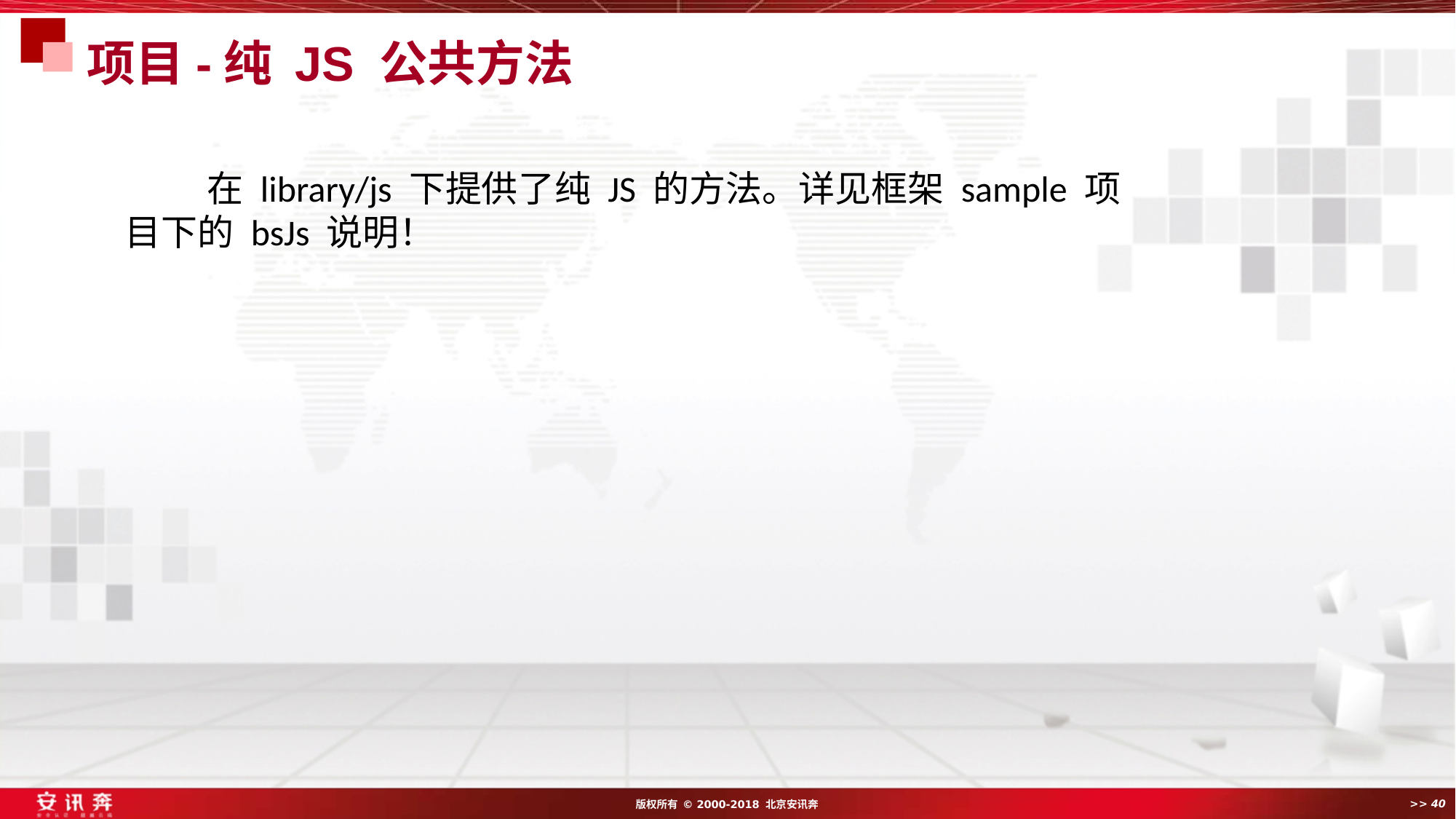

项目-纯 JS 公共方法
         在 library/js 下提供了纯 JS 的方法。详见框架 sample 项目下的 bsJs 说明！